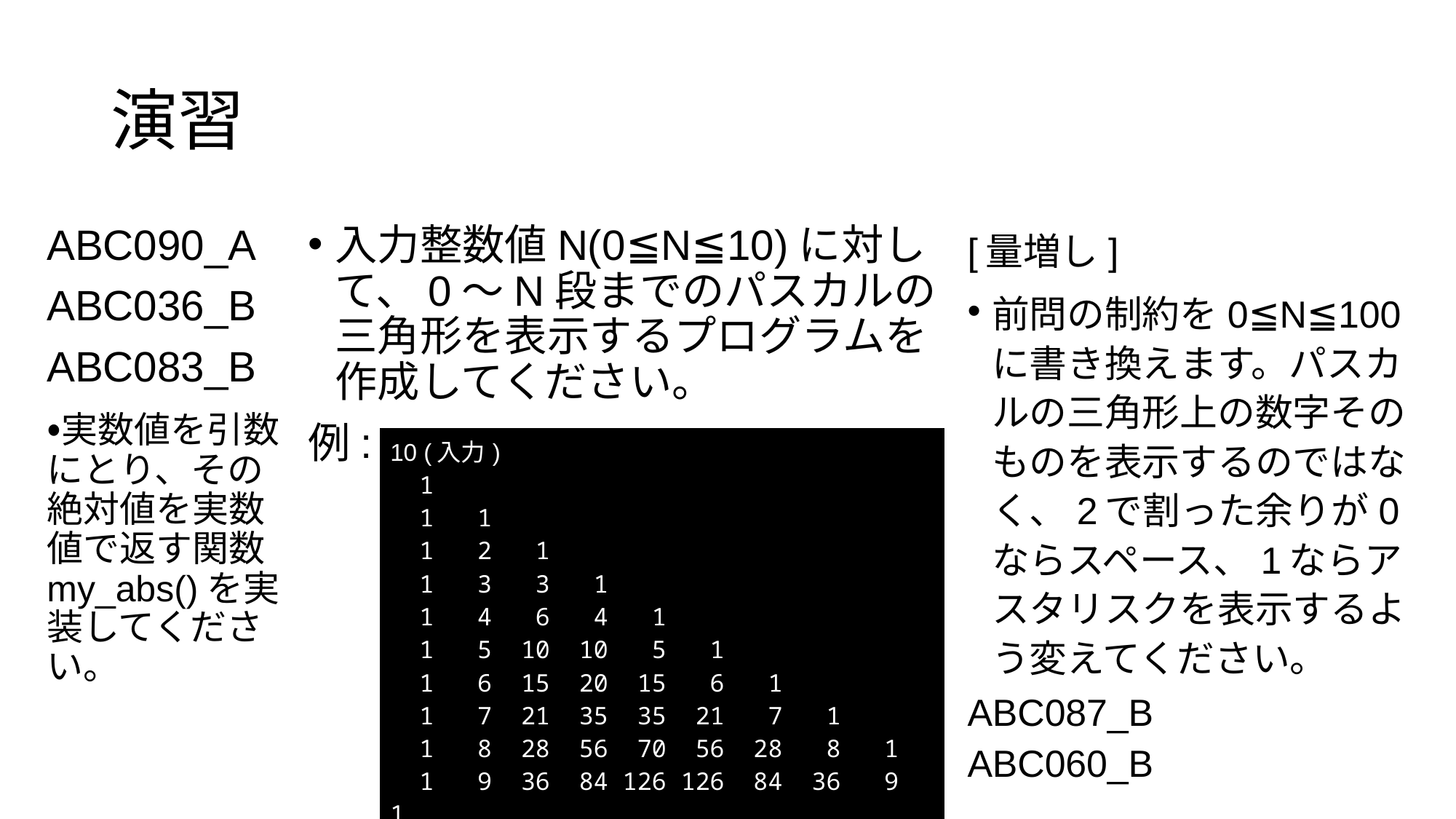

# 演習
ABC090_A
ABC036_B
ABC083_B
・実数値を引数にとり、その絶対値を実数値で返す関数my_abs()を実装してください。

入力整数値N(0≦N≦10)に対して、0～N段までのパスカルの三角形を表示するプログラムを作成してください。
例:
[量増し]
前問の制約を0≦N≦100に書き換えます。パスカルの三角形上の数字そのものを表示するのではなく、2で割った余りが0ならスペース、1ならアスタリスクを表示するよう変えてください。
ABC087_B
ABC060_B

| 10 (入力) 1 1 1 1 2 1 1 3 3 1 1 4 6 4 1 1 5 10 10 5 1 1 6 15 20 15 6 1 1 7 21 35 35 21 7 1 1 8 28 56 70 56 28 8 1 1 9 36 84 126 126 84 36 9 1 1 10 45 120 210 252 210 120 45 10 1 |
| --- |